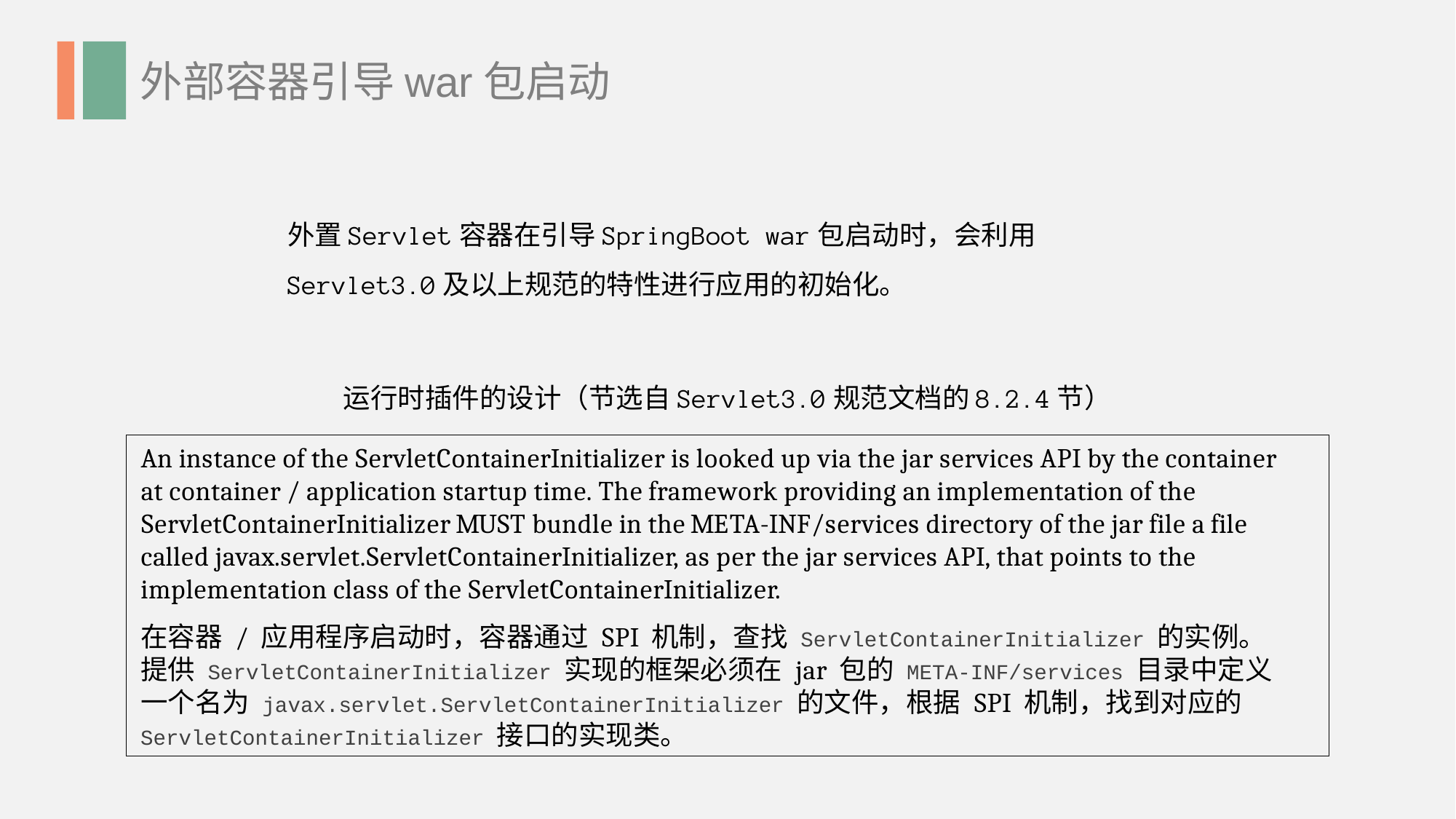

外部容器引导war包启动
外置Servlet容器在引导SpringBoot war包启动时，会利用Servlet3.0及以上规范的特性进行应用的初始化。
运行时插件的设计（节选自Servlet3.0规范文档的8.2.4节）
An instance of the ServletContainerInitializer is looked up via the jar services API by the container at container / application startup time. The framework providing an implementation of the ServletContainerInitializer MUST bundle in the META-INF/services directory of the jar file a file called javax.servlet.ServletContainerInitializer, as per the jar services API, that points to the implementation class of the ServletContainerInitializer.
在容器 / 应用程序启动时，容器通过 SPI 机制，查找 ServletContainerInitializer 的实例。提供 ServletContainerInitializer 实现的框架必须在 jar 包的 META-INF/services 目录中定义一个名为 javax.servlet.ServletContainerInitializer 的文件，根据 SPI 机制，找到对应的 ServletContainerInitializer 接口的实现类。